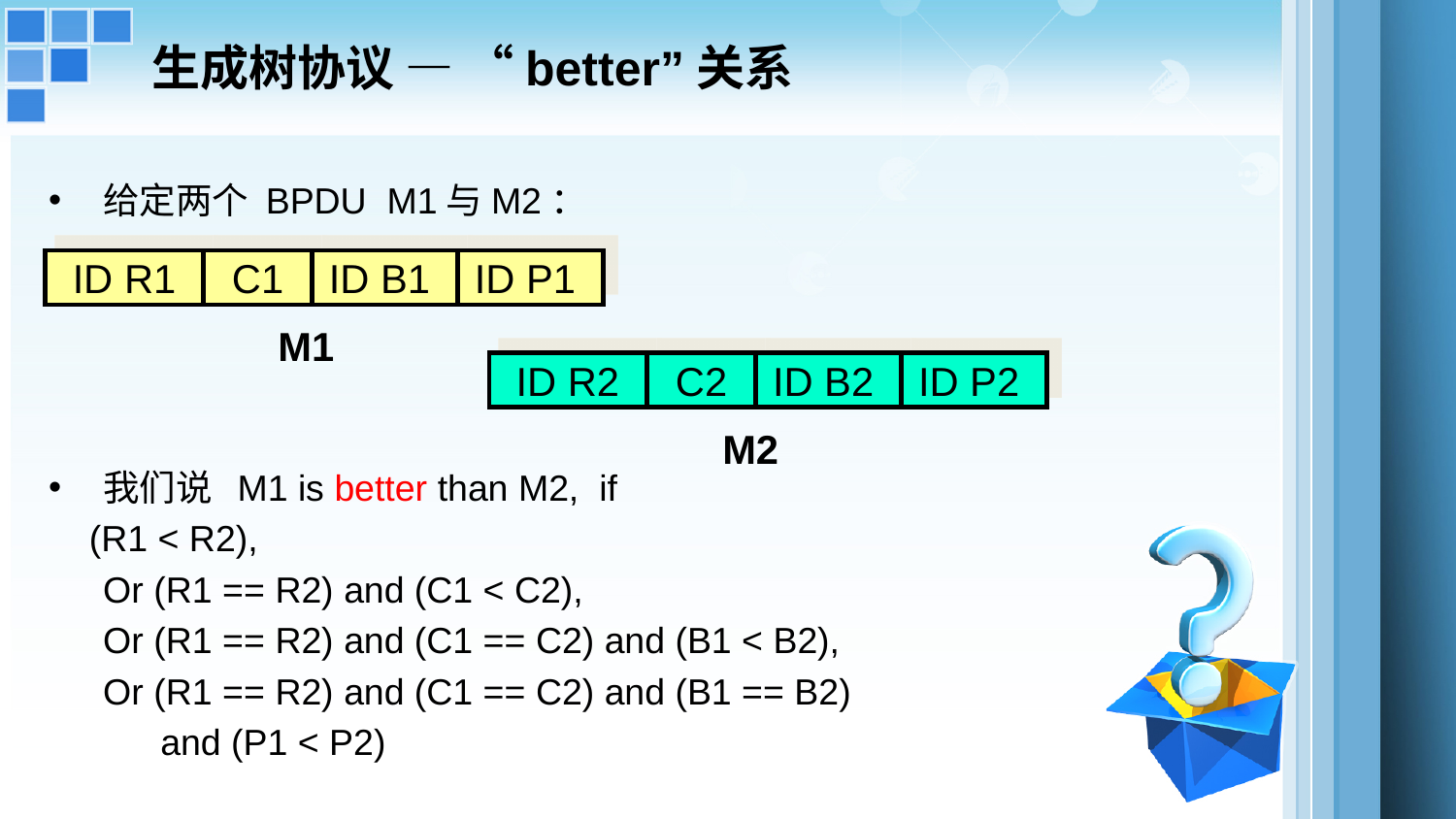

生成树协议 — “better”关系
给定两个 BPDU  M1与M2：
ID R1
C1
ID B1
ID P1
M1
ID R2
C2
ID B2
ID P2
M2
我们说  M1 is better than M2,  if
    (R1 < R2),
	Or (R1 == R2) and (C1 < C2),
	Or (R1 == R2) and (C1 == C2) and (B1 < B2),
	Or (R1 == R2) and (C1 == C2) and (B1 == B2)
           and (P1 < P2)